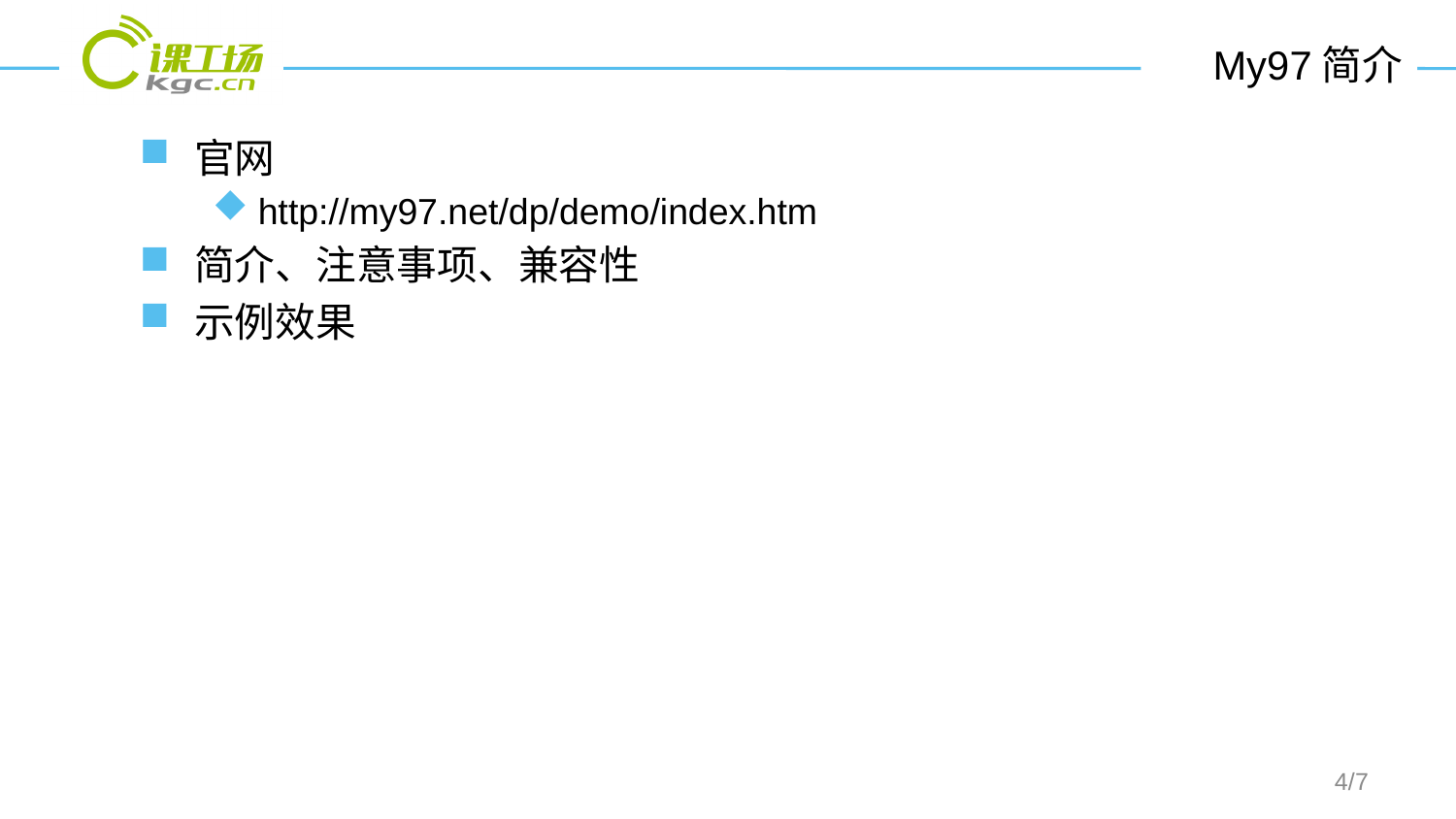

# My97简介
官网
http://my97.net/dp/demo/index.htm
简介、注意事项、兼容性
示例效果
4/7